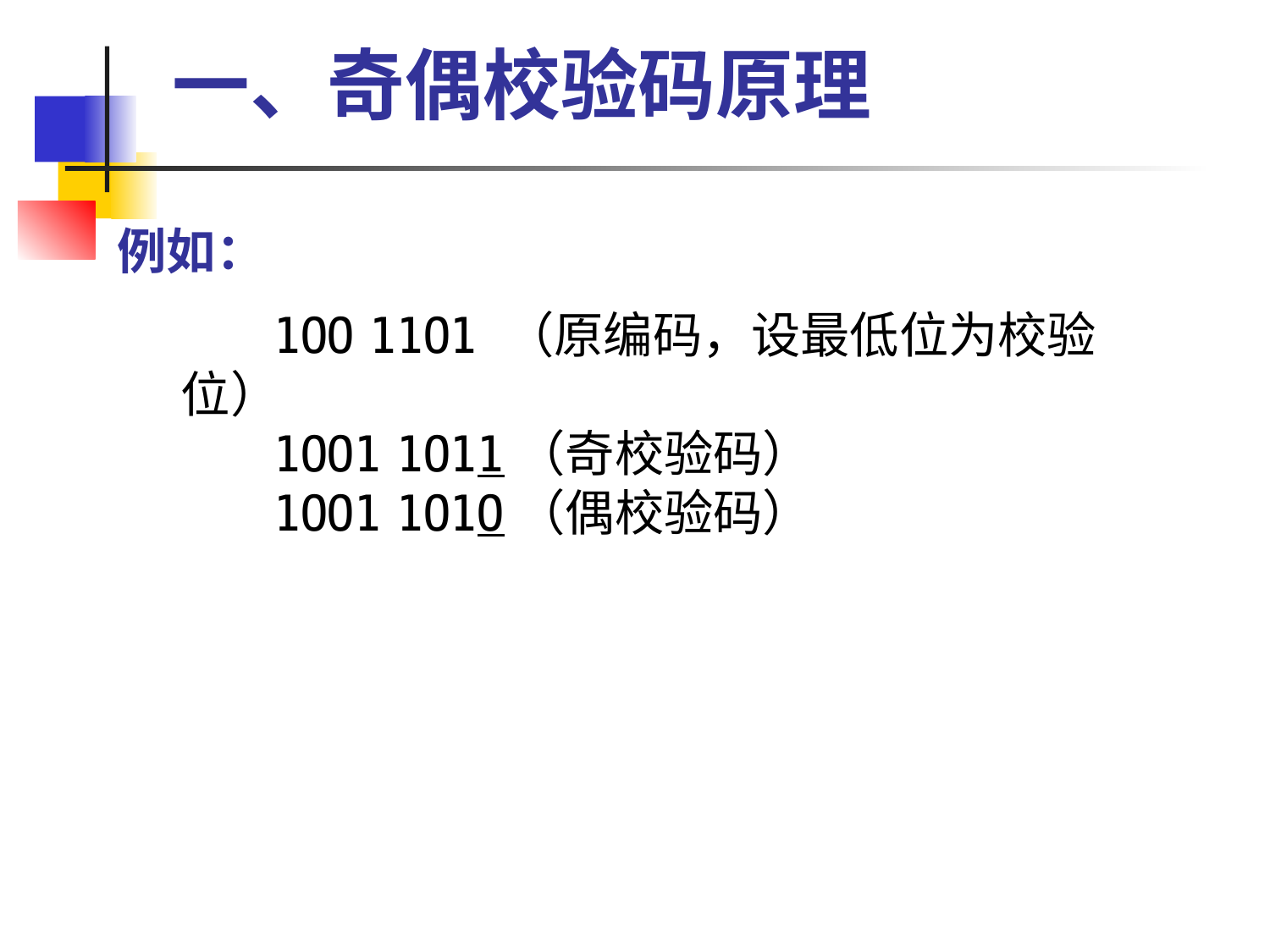

一、奇偶校验码原理
例如：
      100 1101 （原编码，设最低位为校验位）
      1001 1011（奇校验码）
      1001 1010（偶校验码）

7